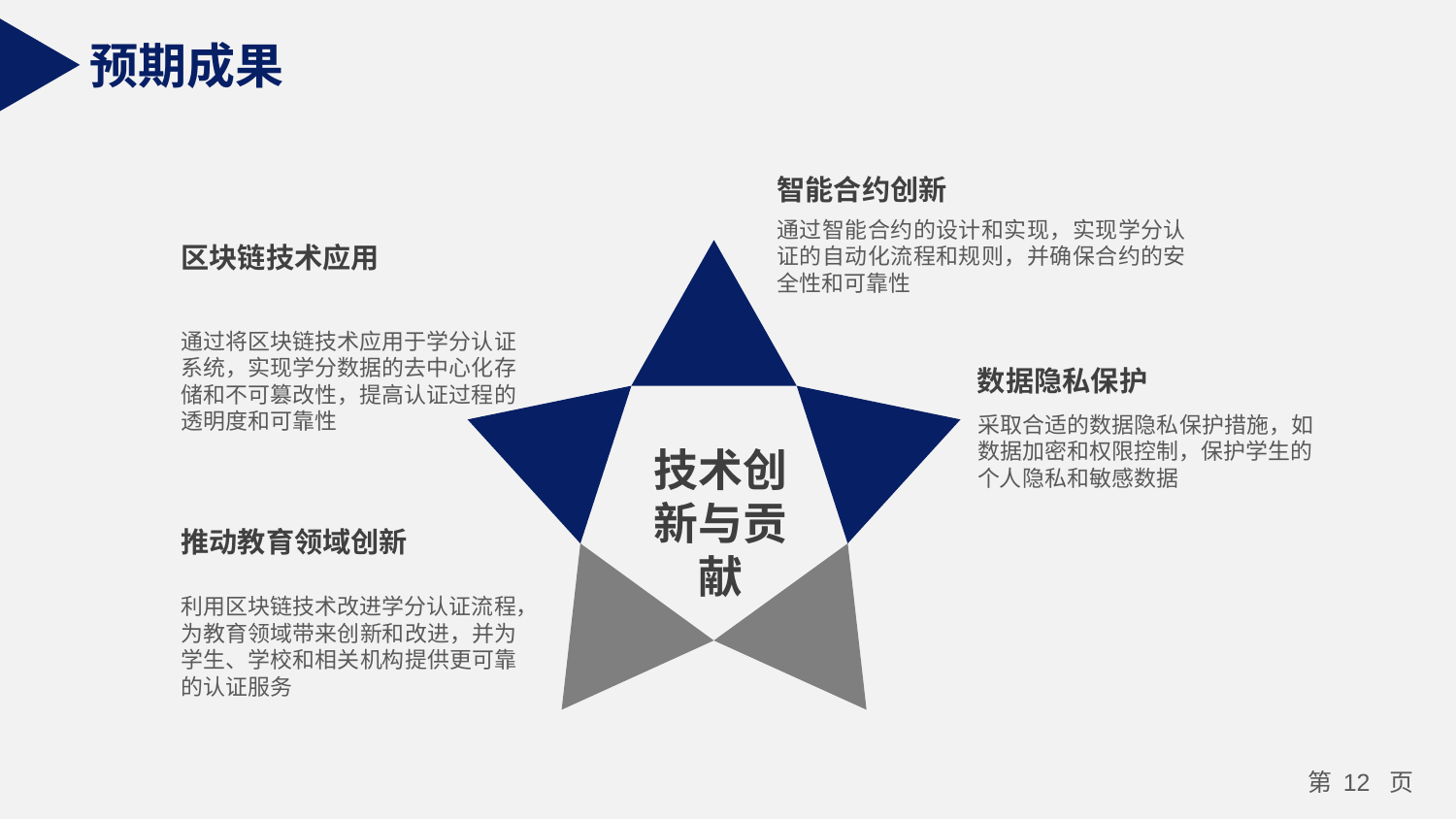

预期成果
智能合约创新
通过智能合约的设计和实现，实现学分认证的自动化流程和规则，并确保合约的安全性和可靠性
区块链技术应用

通过将区块链技术应用于学分认证系统，实现学分数据的去中心化存储和不可篡改性，提高认证过程的透明度和可靠性
数据隐私保护

采取合适的数据隐私保护措施，如数据加密和权限控制，保护学生的个人隐私和敏感数据
技术创新与贡献
推动教育领域创新

利用区块链技术改进学分认证流程，为教育领域带来创新和改进，并为学生、学校和相关机构提供更可靠的认证服务